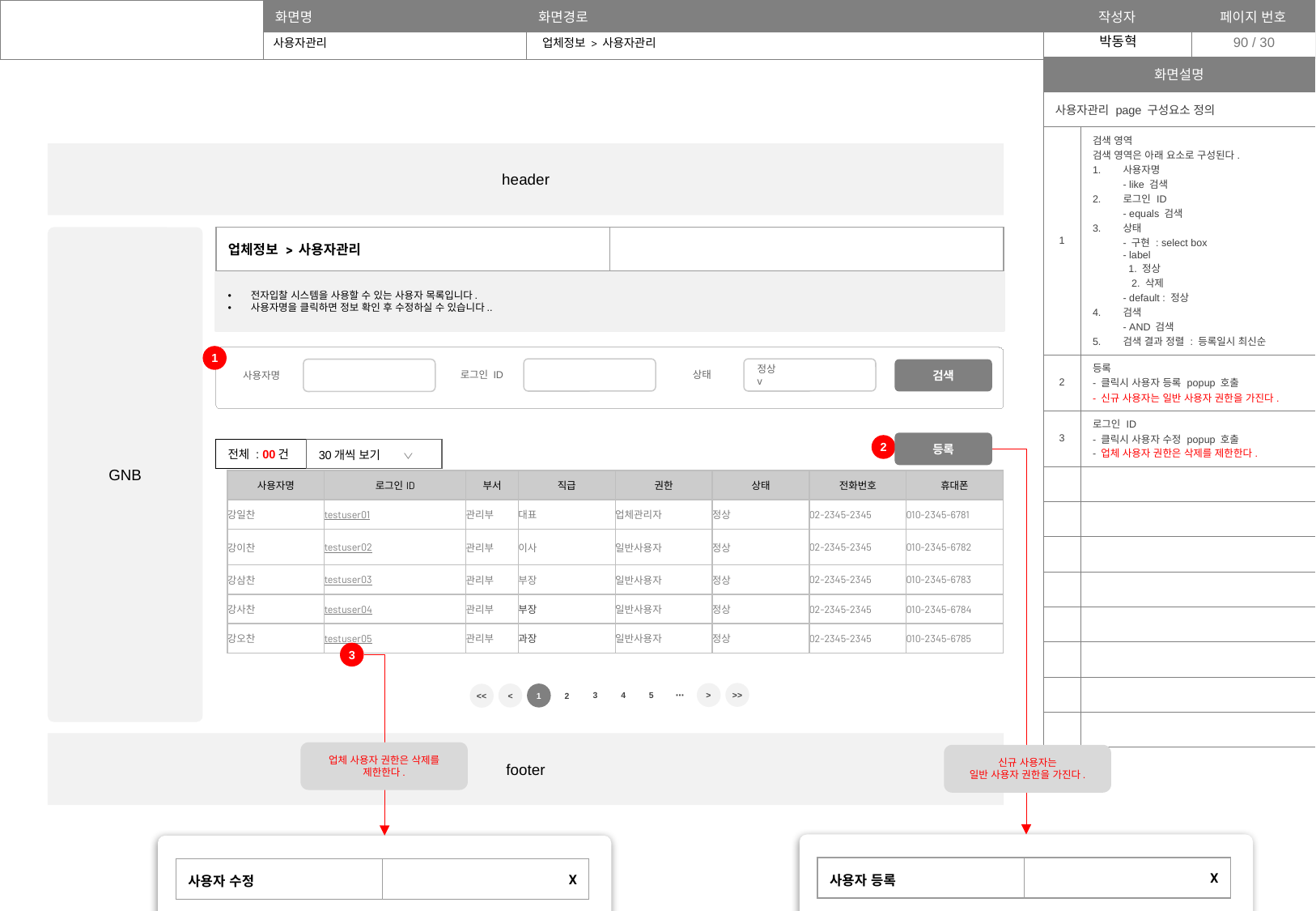

90

사용자관리
업체정보 > 사용자관리
| 화면설명 |  |
| --- | --- |
| 사용자관리 page 구성요소 정의 |  |
| 1 | 검색 영역 검색 영역은 아래 요소로 구성된다. 사용자명 - like 검색 로그인 ID - equals 검색 상태 - 구현 : select box - label 1. 정상 2. 삭제 - default : 정상 검색 - AND 검색 검색 결과 정렬 : 등록일시 최신순 |
| 2 | 등록 - 클릭시 사용자 등록 popup 호출 - 신규 사용자는 일반 사용자 권한을 가진다. |
| 3 | 로그인 ID - 클릭시 사용자 수정 popup 호출 - 업체 사용자 권한은 삭제를 제한한다. |
|  |  |
|  |  |
|  |  |
|  |  |
|  |  |
|  |  |
|  |  |
|  |  |
header
GNB
| 업체정보 > 사용자관리 |  |
| --- | --- |
전자입찰 시스템을 사용할 수 있는 사용자 목록입니다.
사용자명을 클릭하면 정보 확인 후 수정하실 수 있습니다..
1

로그인 ID

상태
정상                            v
사용자명

검색
등록
2
| 전체 : 00건 | 30개씩 보기 ⌵ |
| --- | --- |
| 사용자명 | 로그인ID | 부서 | 직급 | 권한 | 상태 | 전화번호 | 휴대폰 |
| --- | --- | --- | --- | --- | --- | --- | --- |
| 강일찬 | testuser01 | 관리부 | 대표 | 업체관리자 | 정상 | 02-2345-2345 | 010-2345-6781 |
| 강이찬 | testuser02 | 관리부 | 이사 | 일반사용자 | 정상 | 02-2345-2345 | 010-2345-6782 |
| 강삼찬 | testuser03 | 관리부 | 부장 | 일반사용자 | 정상 | 02-2345-2345 | 010-2345-6783 |
| 강사찬 | testuser04 | 관리부 | 부장 | 일반사용자 | 정상 | 02-2345-2345 | 010-2345-6784 |
| 강오찬 | testuser05 | 관리부 | 과장 | 일반사용자 | 정상 | 02-2345-2345 | 010-2345-6785 |
3
>>
⋯
>
3
4
5
<
1
2
<<
footer
업체 사용자 권한은 삭제를 제한한다.
신규 사용자는
일반 사용자 권한을 가진다.

| 사용자 등록 | X |
| --- | --- |
| 사용자 수정 | X |
| --- | --- |
| 이름 \* |  |
| --- | --- |
| 이름 \* | 강오찬 |
| --- | --- |
| 이메일 \* | ex) sample@pantechcni.com |
| --- | --- |

| 이메일 \* | testuser05@sample.com |
| --- | --- |
| 비밀번호 변경 |
| --- |
| 아이디 \* | testuser01 |
| --- | --- |
| 아이디 \* | 영문, 숫자 입력(8자 이내) 후 중복확인 |  |
| --- | --- | --- |
중복 확인
| 비밀번호 \* | 최종변경일 : 2024-11-10 13:00 |  |
| --- | --- | --- |
비밀번호 변경
| 비밀번호 \* | 대/소문자, 숫자, 특수문자 2 이상 조합(길이 8~16자리) |
| --- | --- |
| 새 비밀번호 | 대/소문자, 숫자, 특수문자 2 이상 조합(길이 8~16자리) |
| --- | --- |
| 비밀번호 확인 \* | 비밀번호와 동일해야 합니다. |
| --- | --- |
| 비밀번호 확인 | 비밀번호와 동일해야 합니다. |
| --- | --- |
| 휴대폰 ☎ \* |  |
| --- | --- |
| 휴대폰 ☎ \* | 01023456785 |
| --- | --- |
변경
취소
| 유선전화 ☎ \* |  |
| --- | --- |
| 유선전화 ☎ \* | 0223452345 |
| --- | --- |
| 직급 |  |
| --- | --- |
| 직급 | 과장 |
| --- | --- |

비밀번호 미일치 시
| 부서 |  |
| --- | --- |
| 부서 | 관리부 |
| --- | --- |
비밀번호를 다시 확인해주세요.
취소
삭제
취소
저장
저장
닫기
필수항목이 모두 입력되었는가?
NO
YES

비밀번호 일치 시
비밀번호가 변경되었습니다.

필수항목을 다시 확인해 주세요.
저장 하시겠습니까?
삭제된 사용자는 로그인이 제한됩니다.
삭제 하시겠습니까?
닫기
닫기
취소
취소
저장
저장

저장 되었습니다.
삭제 되었습니다.
닫기
닫기